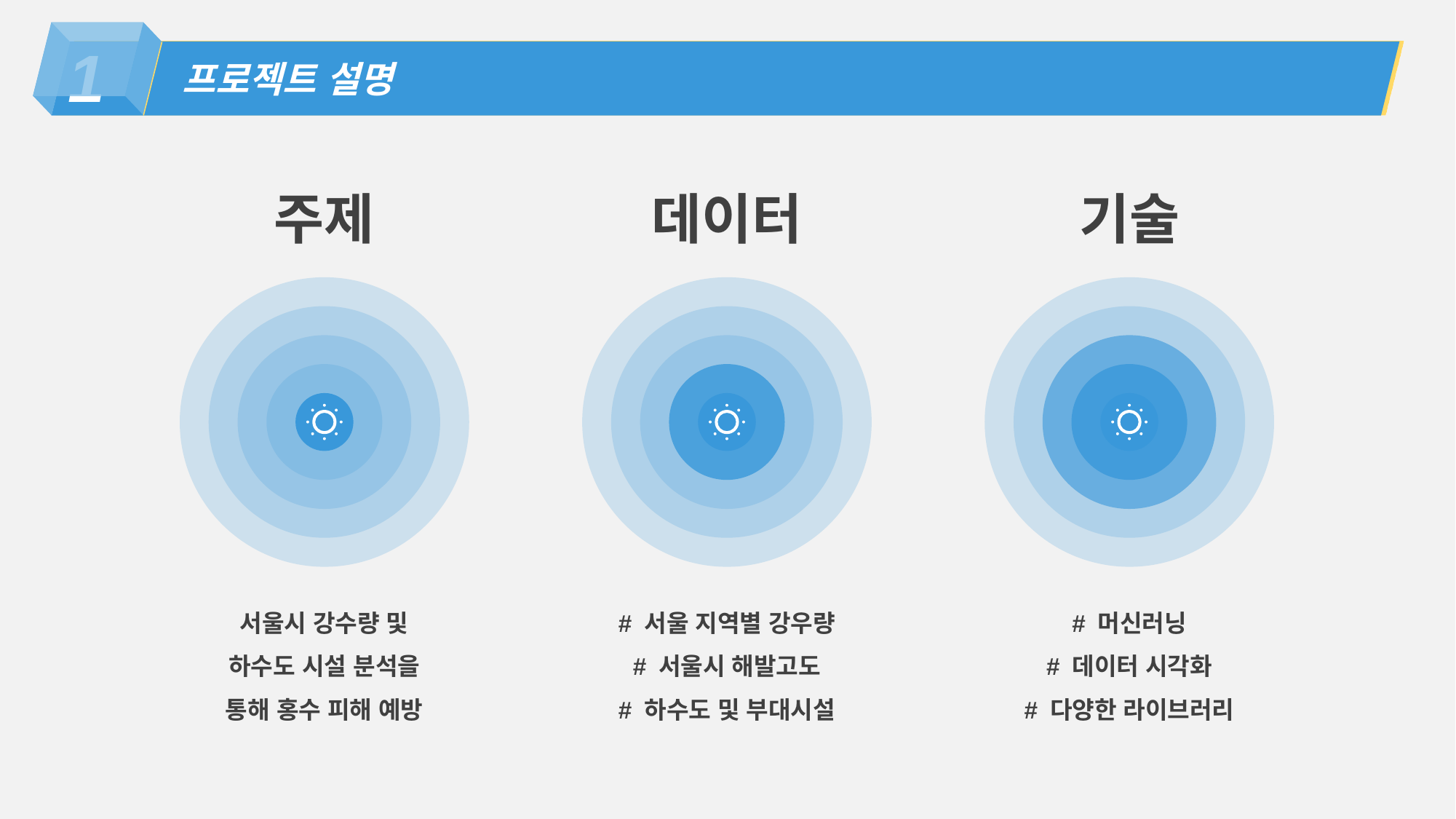

1
프로젝트 설명
주제
데이터
기술

서울시 강수량 및
하수도 시설 분석을
통해 홍수 피해 예방
# 서울 지역별 강우량
# 서울시 해발고도
# 하수도 및 부대시설
# 머신러닝
# 데이터 시각화
# 다양한 라이브러리